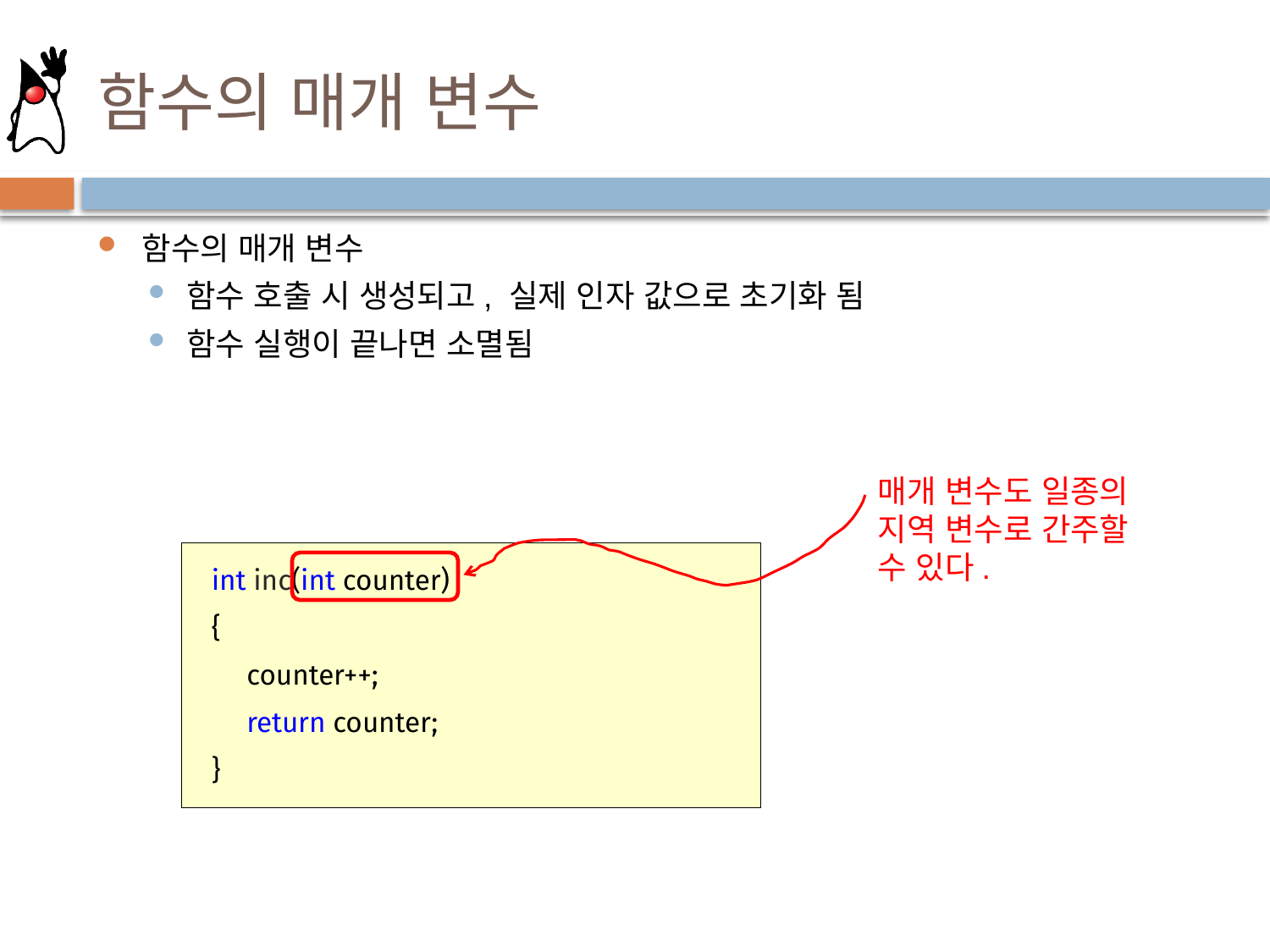

# 함수의 매개 변수
함수의 매개 변수
함수 호출 시 생성되고, 실제 인자 값으로 초기화 됨
함수 실행이 끝나면 소멸됨
매개 변수도 일종의 지역 변수로 간주할 수 있다.

int inc(int counter)
{
	counter++;
	return counter;
}